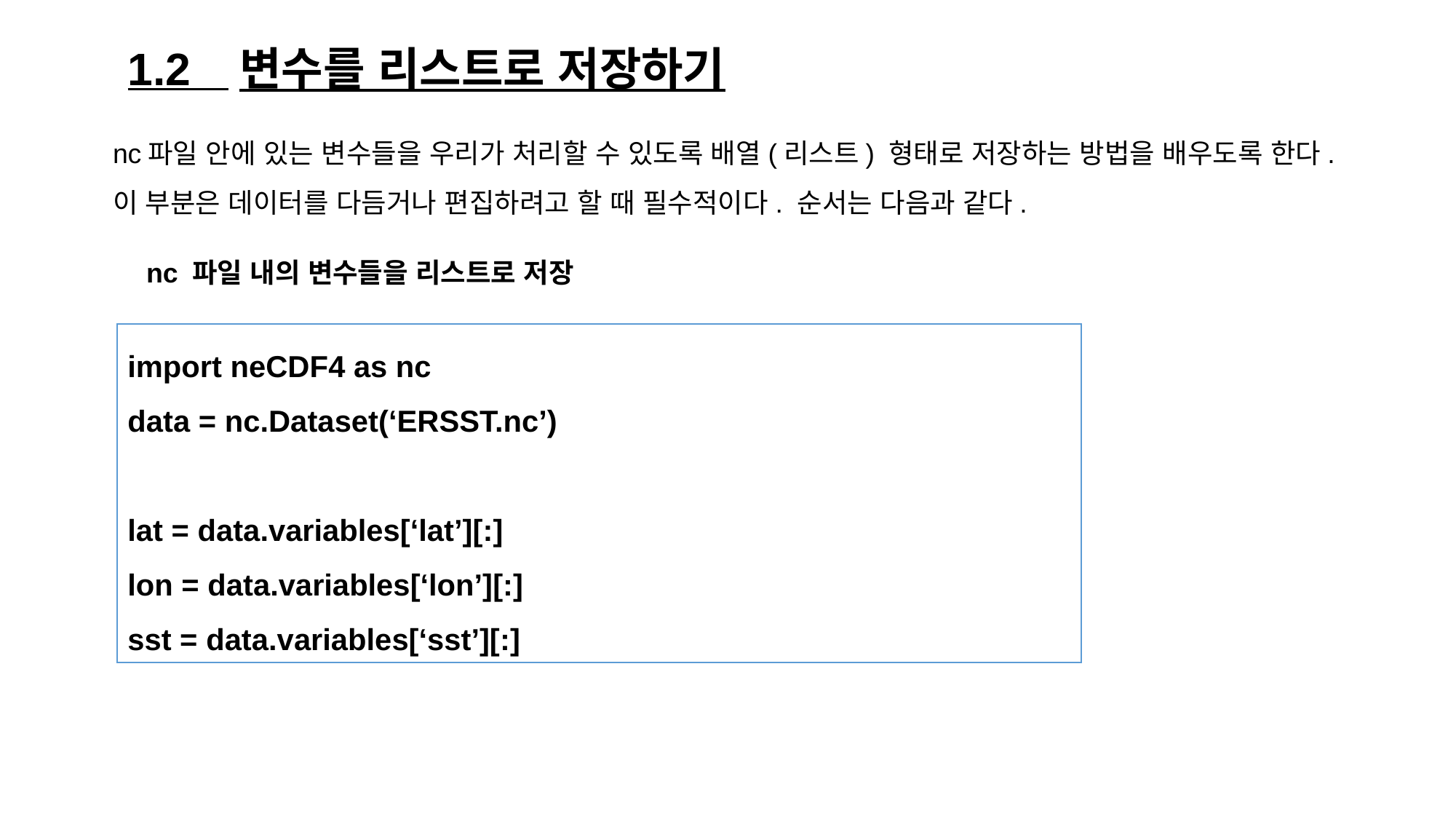

# 1.2   변수를 리스트로 저장하기
nc파일 안에 있는 변수들을 우리가 처리할 수 있도록 배열(리스트) 형태로 저장하는 방법을 배우도록 한다. 이 부분은 데이터를 다듬거나 편집하려고 할 때 필수적이다. 순서는 다음과 같다.
nc 파일 내의 변수들을 리스트로 저장
import neCDF4 as nc
data = nc.Dataset(‘ERSST.nc’)

lat = data.variables[‘lat’][:]
lon = data.variables[‘lon’][:]
sst = data.variables[‘sst’][:]